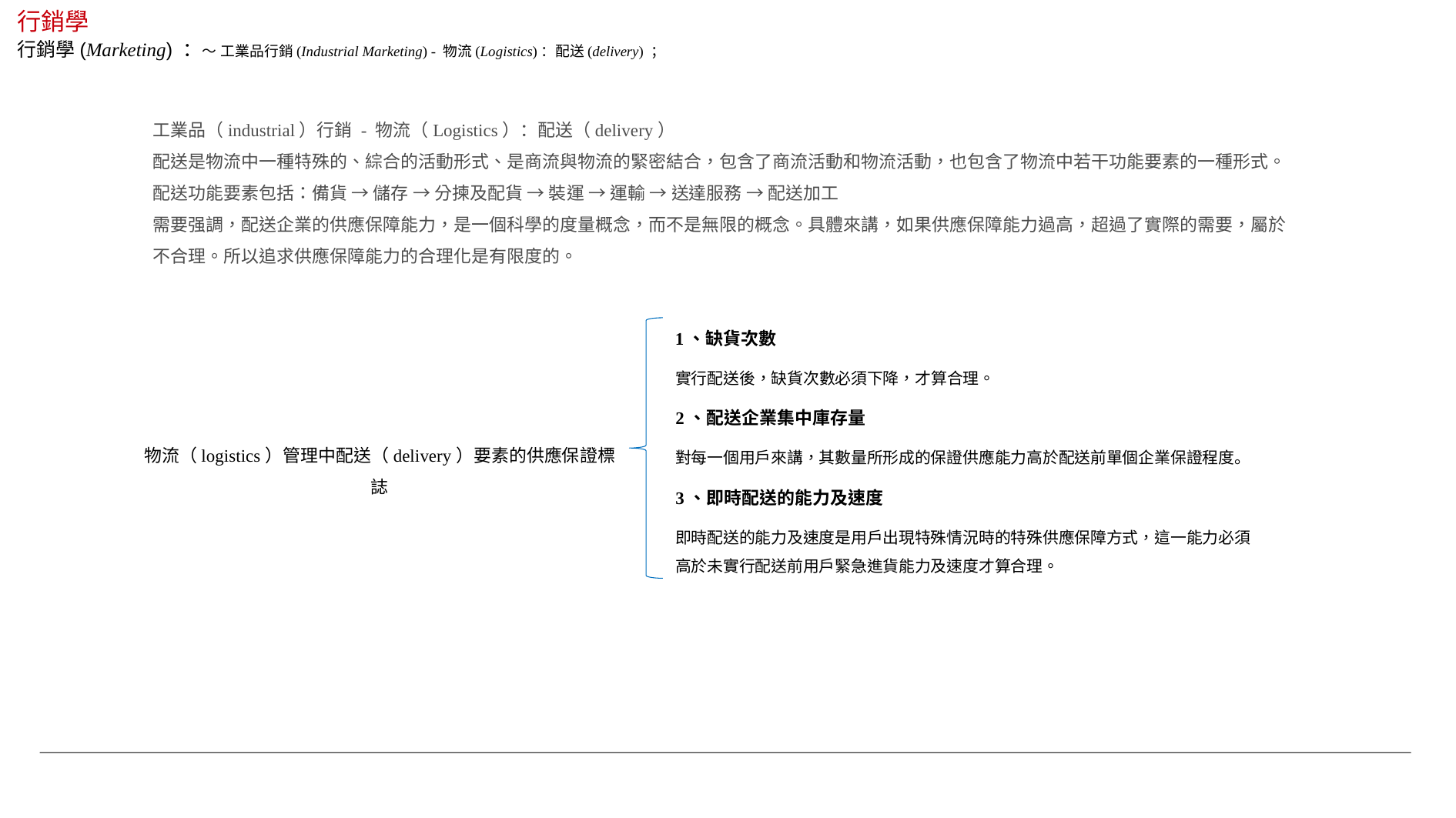

行銷學
行銷學(Marketing) ：～ 工業品行銷(Industrial Marketing) - 物流(Logistics)：配送(delivery) ；
工業品（industrial）行銷 - 物流（Logistics）：配送（delivery）
配送是物流中一種特殊的、綜合的活動形式、是商流與物流的緊密結合，包含了商流活動和物流活動，也包含了物流中若干功能要素的一種形式。
配送功能要素包括：備貨 → 儲存 → 分揀及配貨 → 裝運 → 運輸 → 送達服務 → 配送加工
需要强調，配送企業的供應保障能力，是一個科學的度量概念，而不是無限的概念。具體來講，如果供應保障能力過高，超過了實際的需要，屬於不合理。所以追求供應保障能力的合理化是有限度的。
1、缺貨次數

實行配送後，缺貨次數必須下降，才算合理。
2、配送企業集中庫存量
物流（logistics）管理中配送（delivery）要素的供應保證標誌
對每一個用戶來講，其數量所形成的保證供應能力高於配送前單個企業保證程度。
3、即時配送的能力及速度
即時配送的能力及速度是用戶出現特殊情況時的特殊供應保障方式，這一能力必須高於未實行配送前用戶緊急進貨能力及速度才算合理。